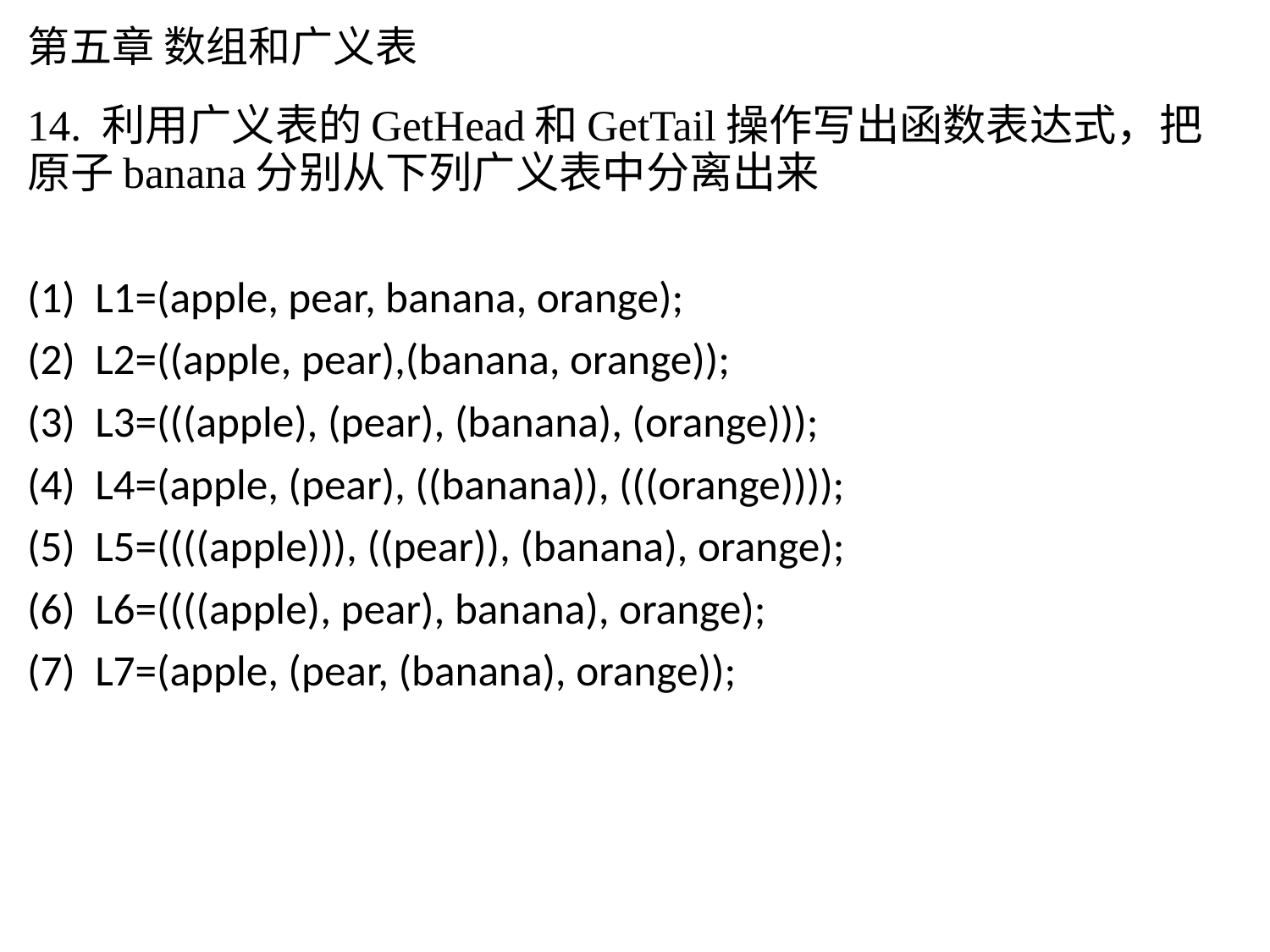

# 第五章 数组和广义表
14. 利用广义表的GetHead和GetTail操作写出函数表达式，把原子banana分别从下列广义表中分离出来

L1=(apple, pear, banana, orange);
L2=((apple, pear),(banana, orange));
L3=(((apple), (pear), (banana), (orange)));
L4=(apple, (pear), ((banana)), (((orange))));
L5=((((apple))), ((pear)), (banana), orange);
L6=((((apple), pear), banana), orange);
L7=(apple, (pear, (banana), orange));